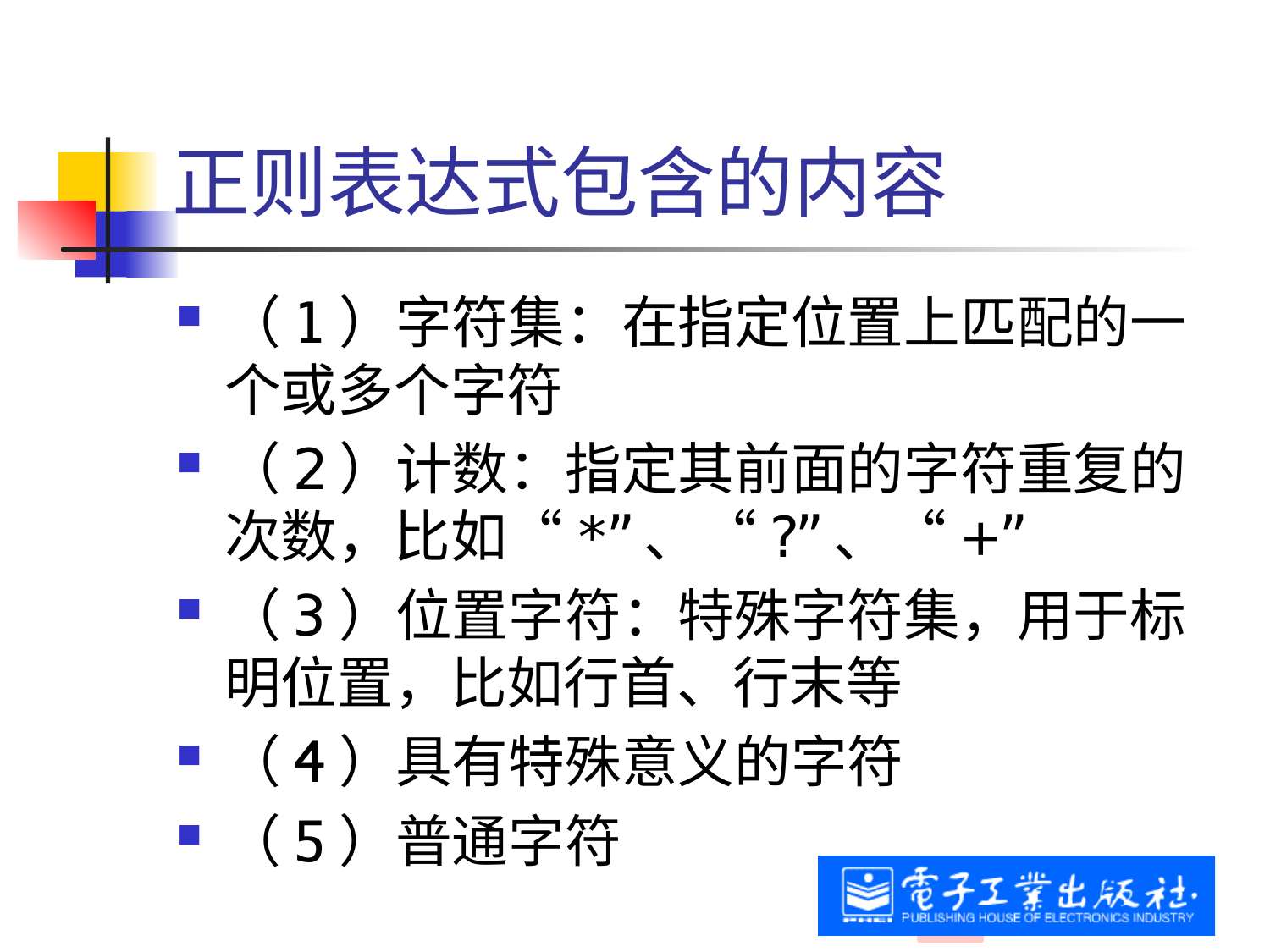

# 正则表达式包含的内容
（1）字符集：在指定位置上匹配的一个或多个字符
（2）计数：指定其前面的字符重复的次数，比如“*”、“?”、“+”
（3）位置字符：特殊字符集，用于标明位置，比如行首、行末等
（4）具有特殊意义的字符
（5）普通字符